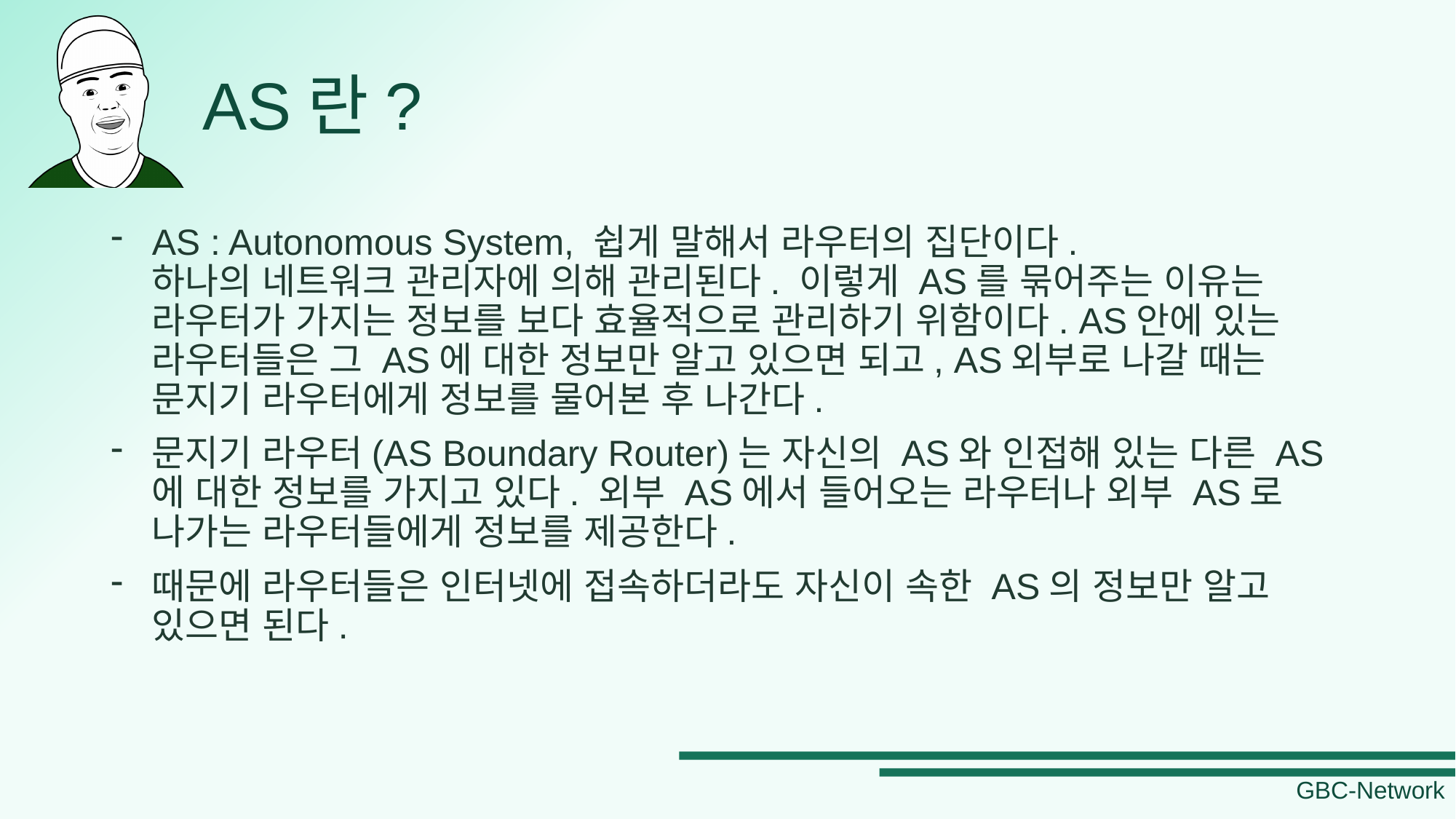

# AS란?
AS : Autonomous System, 쉽게 말해서 라우터의 집단이다.
하나의 네트워크 관리자에 의해 관리된다. 이렇게 AS를 묶어주는 이유는 라우터가 가지는 정보를 보다 효율적으로 관리하기 위함이다. AS안에 있는 라우터들은 그 AS에 대한 정보만 알고 있으면 되고, AS외부로 나갈 때는 문지기 라우터에게 정보를 물어본 후 나간다.
문지기 라우터(AS Boundary Router)는 자신의 AS와 인접해 있는 다른 AS에 대한 정보를 가지고 있다. 외부 AS에서 들어오는 라우터나 외부 AS로 나가는 라우터들에게 정보를 제공한다.
때문에 라우터들은 인터넷에 접속하더라도 자신이 속한 AS의 정보만 알고 있으면 된다.